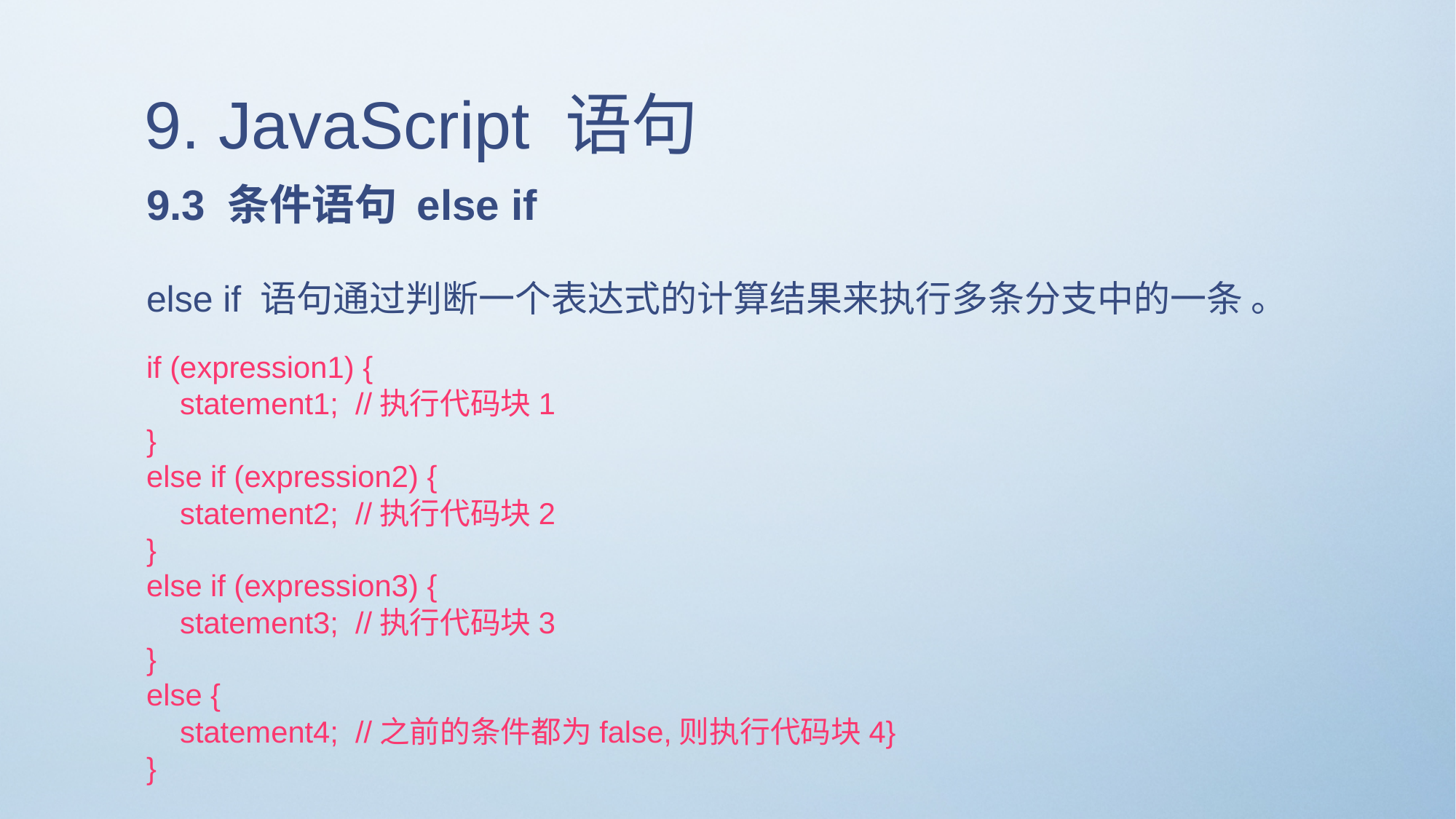

9. JavaScript 语句
9.3 条件语句 else if
else if 语句通过判断一个表达式的计算结果来执行多条分支中的一条 。
if (expression1) {
    statement1;  //执行代码块1
}
else if (expression2) {
    statement2;  //执行代码块2
}
else if (expression3) {
    statement3;  //执行代码块3
}
else {
    statement4;  //之前的条件都为false,则执行代码块4}
}